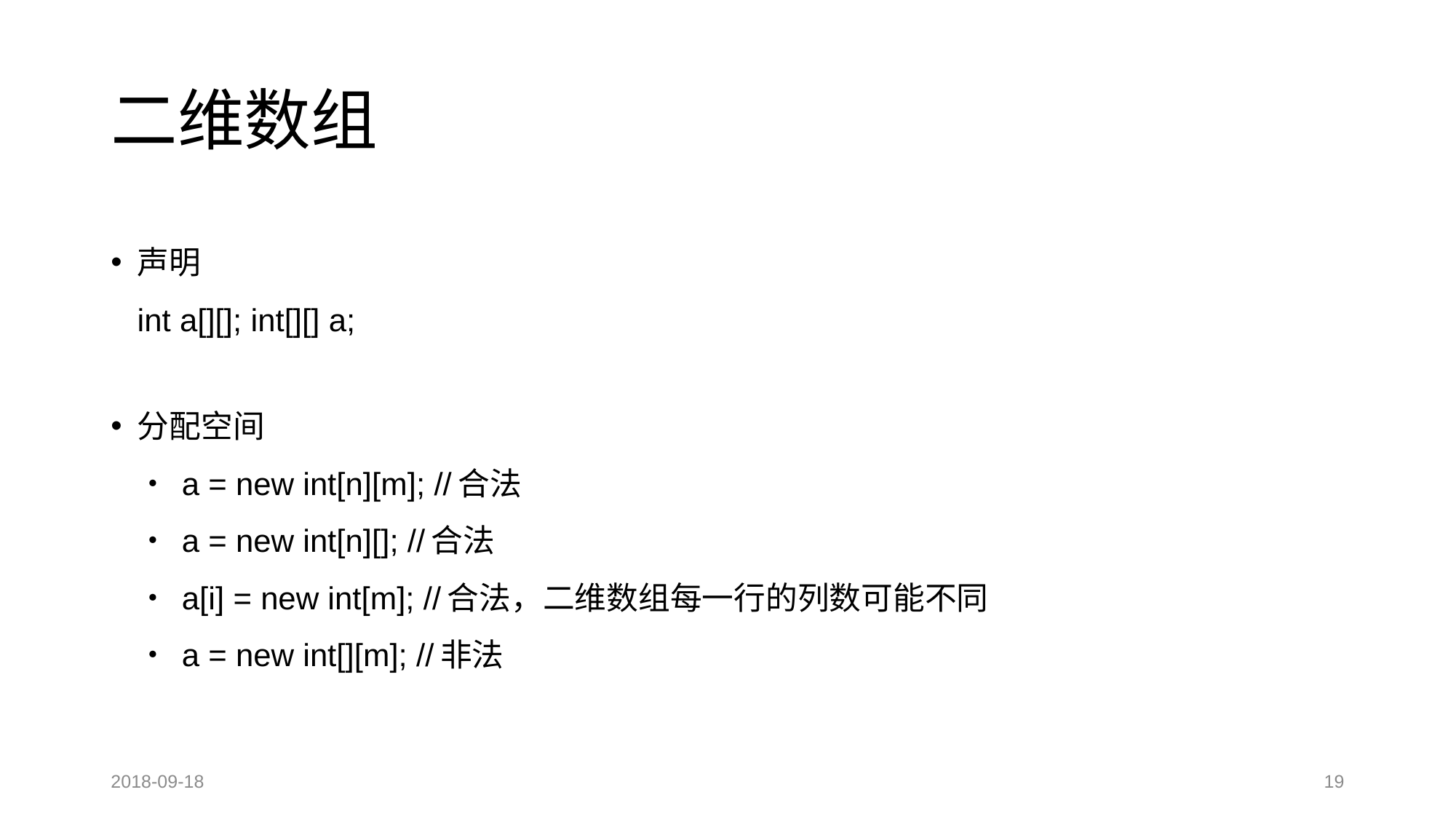

# 二维数组
声明
int a[][]; int[][] a;
分配空间
• a = new int[n][m]; //合法
• a = new int[n][]; //合法
• a[i] = new int[m]; //合法，二维数组每一行的列数可能不同
• a = new int[][m]; //非法
2018-09-18
19